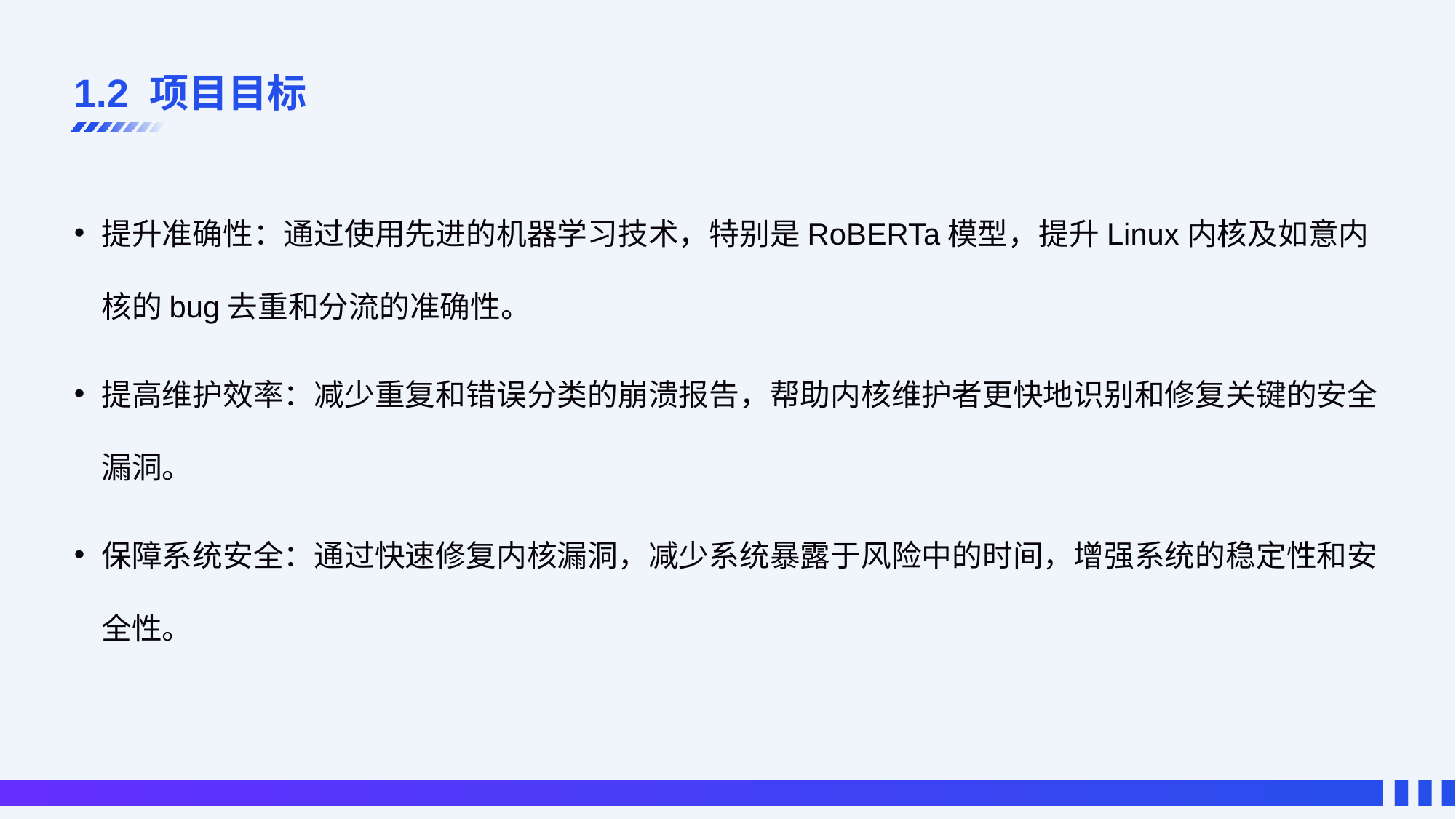

# 1.2 项目目标
提升准确性：通过使用先进的机器学习技术，特别是RoBERTa模型，提升Linux内核及如意内核的bug去重和分流的准确性。
提高维护效率：减少重复和错误分类的崩溃报告，帮助内核维护者更快地识别和修复关键的安全漏洞。
保障系统安全：通过快速修复内核漏洞，减少系统暴露于风险中的时间，增强系统的稳定性和安全性。